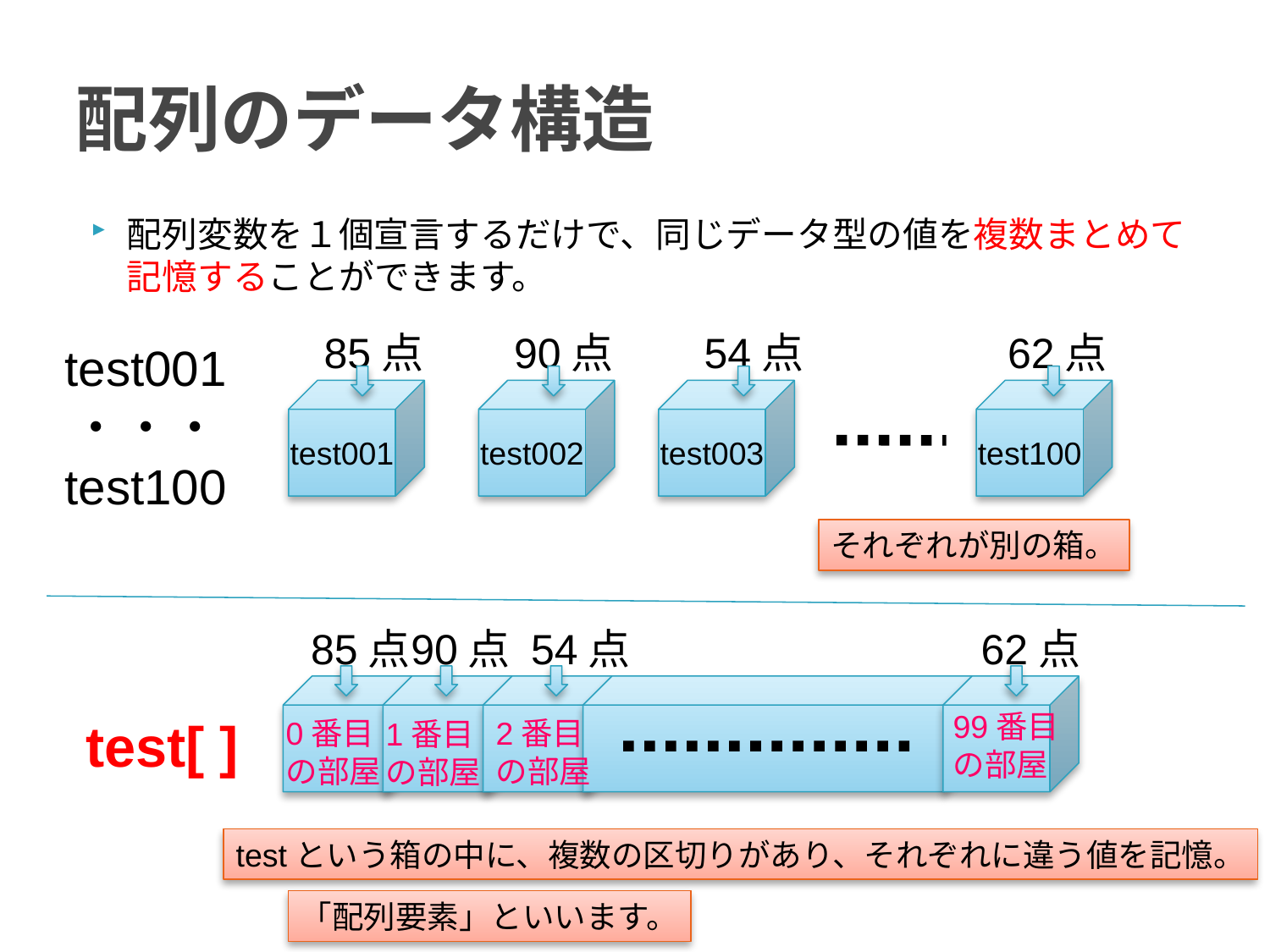

# 配列のデータ構造
配列変数を１個宣言するだけで、同じデータ型の値を複数まとめて記憶することができます。
85点
90点
54点
62点
test001
・・・
test100

test001
test002
test003
test100

それぞれが別の箱。
85点
90点
54点
62点

99番目
の部屋
test[ ]
0番目
の部屋
2番目
の部屋
1番目
の部屋

testという箱の中に、複数の区切りがあり、それぞれに違う値を記憶。
「配列要素」といいます。